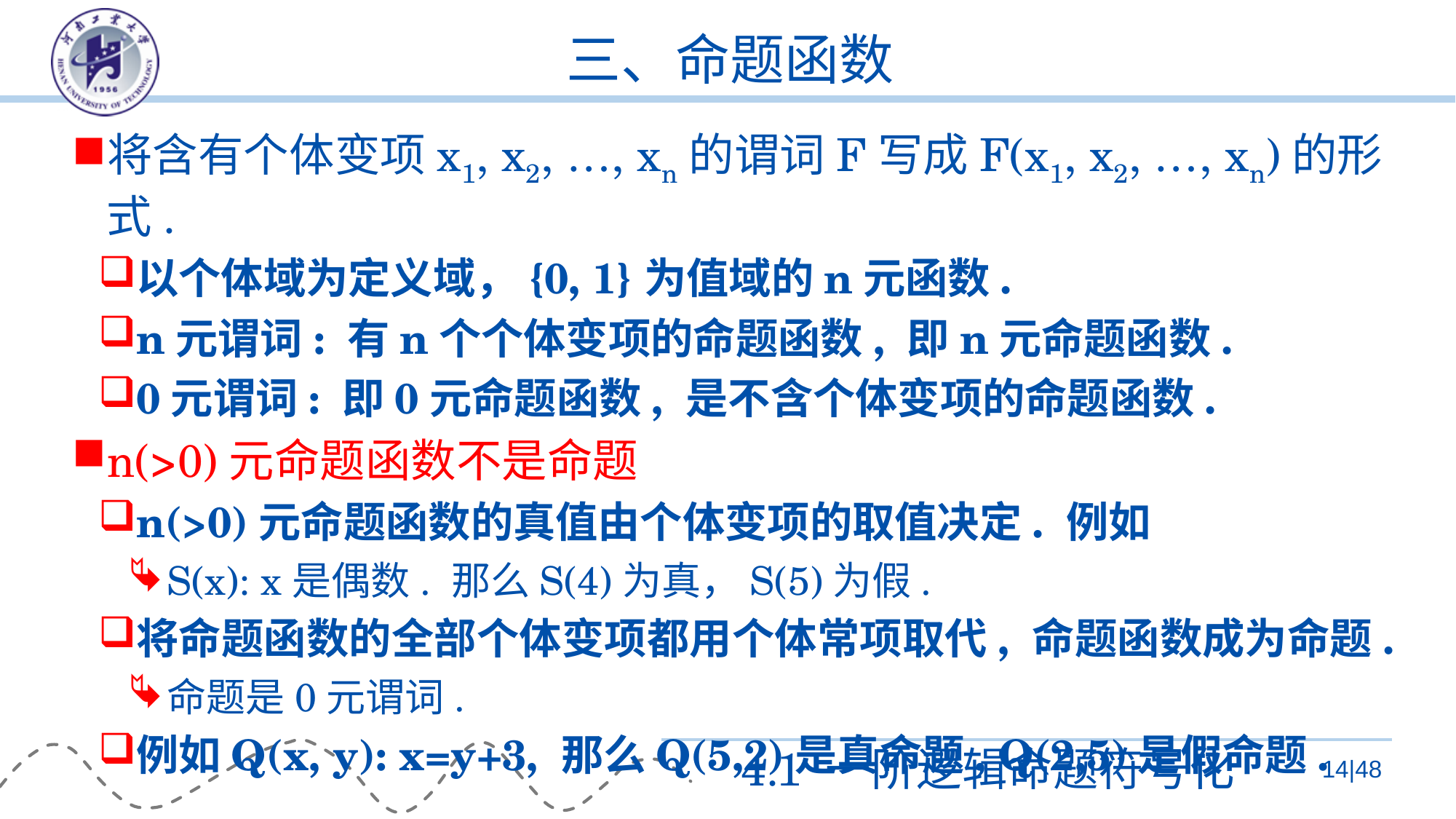

# 三、命题函数
将含有个体变项x1, x2, …, xn的谓词F写成F(x1, x2, …, xn)的形式.
以个体域为定义域，{0, 1}为值域的n元函数.
n元谓词: 有n个个体变项的命题函数, 即n元命题函数.
0元谓词: 即0元命题函数, 是不含个体变项的命题函数.
n(>0)元命题函数不是命题
n(>0)元命题函数的真值由个体变项的取值决定. 例如
S(x): x是偶数. 那么S(4)为真，S(5)为假.
将命题函数的全部个体变项都用个体常项取代, 命题函数成为命题.
命题是0元谓词.
例如Q(x, y): x=y+3, 那么Q(5,2)是真命题, Q(2,5)是假命题.
4.1 一阶逻辑命题符号化
14|48